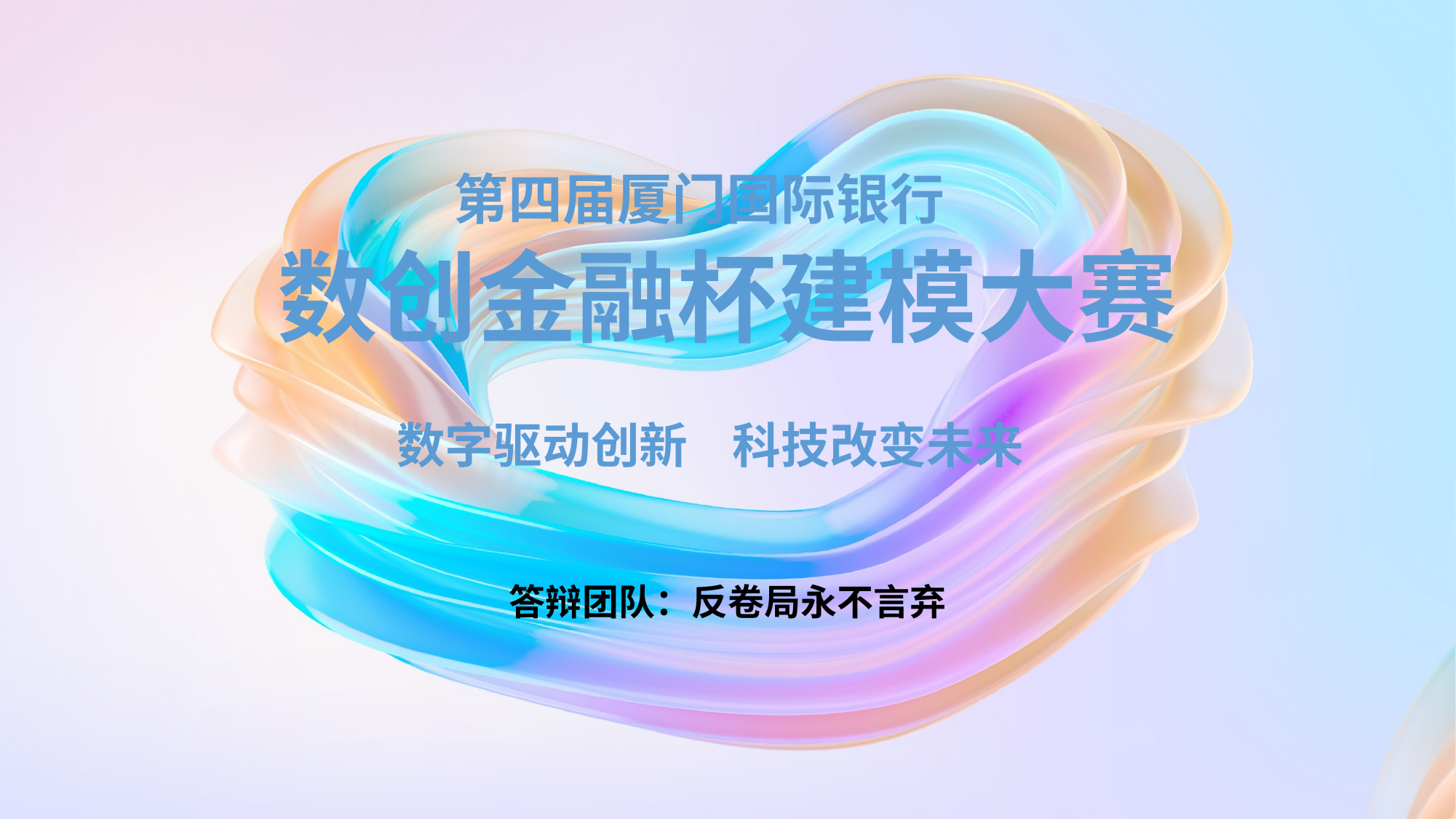

第四届厦门国际银行
数创金融杯建模大赛
数字驱动创新    科技改变未来
答辩团队：反卷局永不言弃